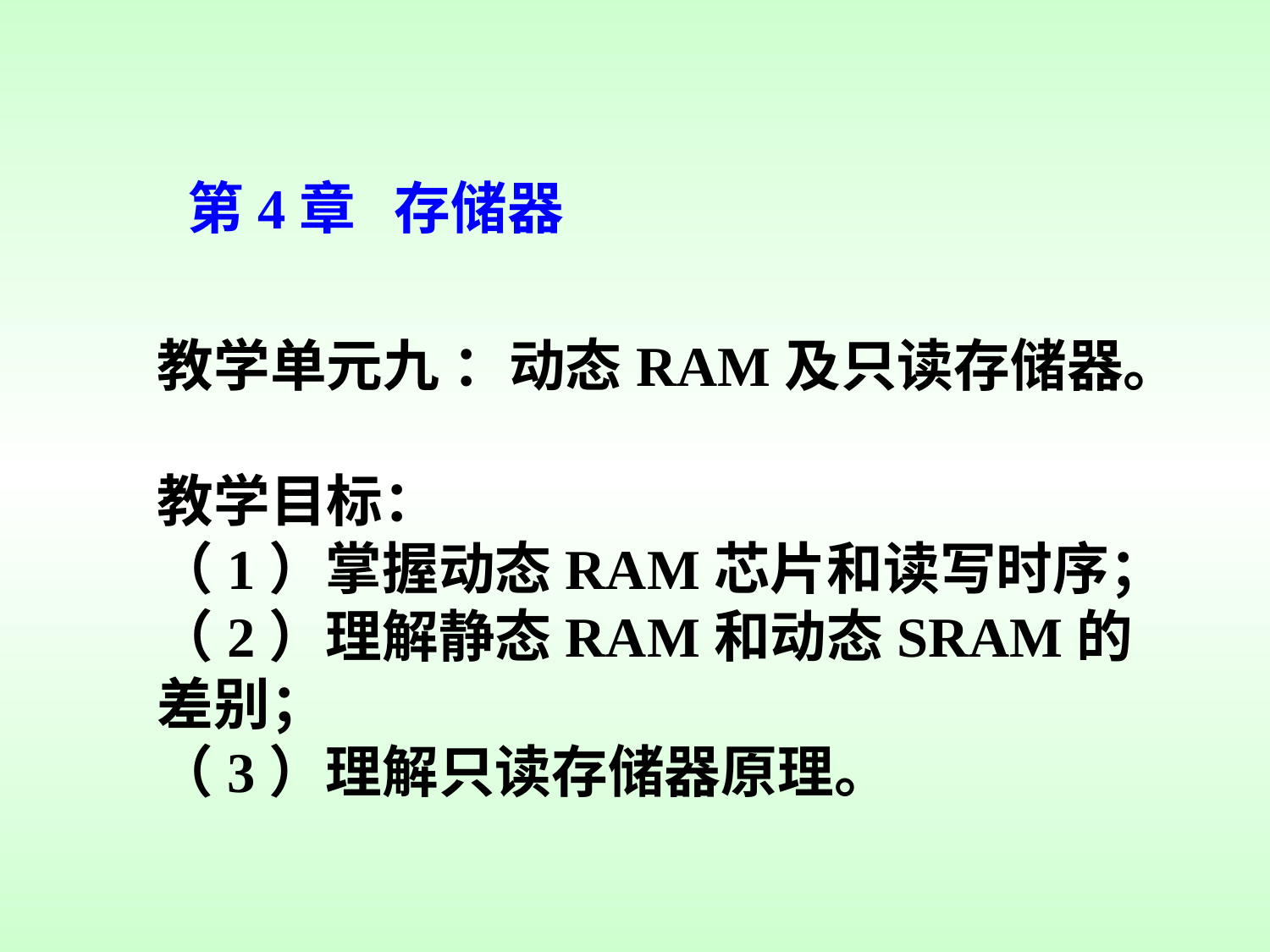

第4章   存储器

教学单元九 ：动态RAM及只读存储器。

教学目标：
（1）掌握动态RAM芯片和读写时序；
（2）理解静态RAM和动态SRAM的差别；
（3）理解只读存储器原理。